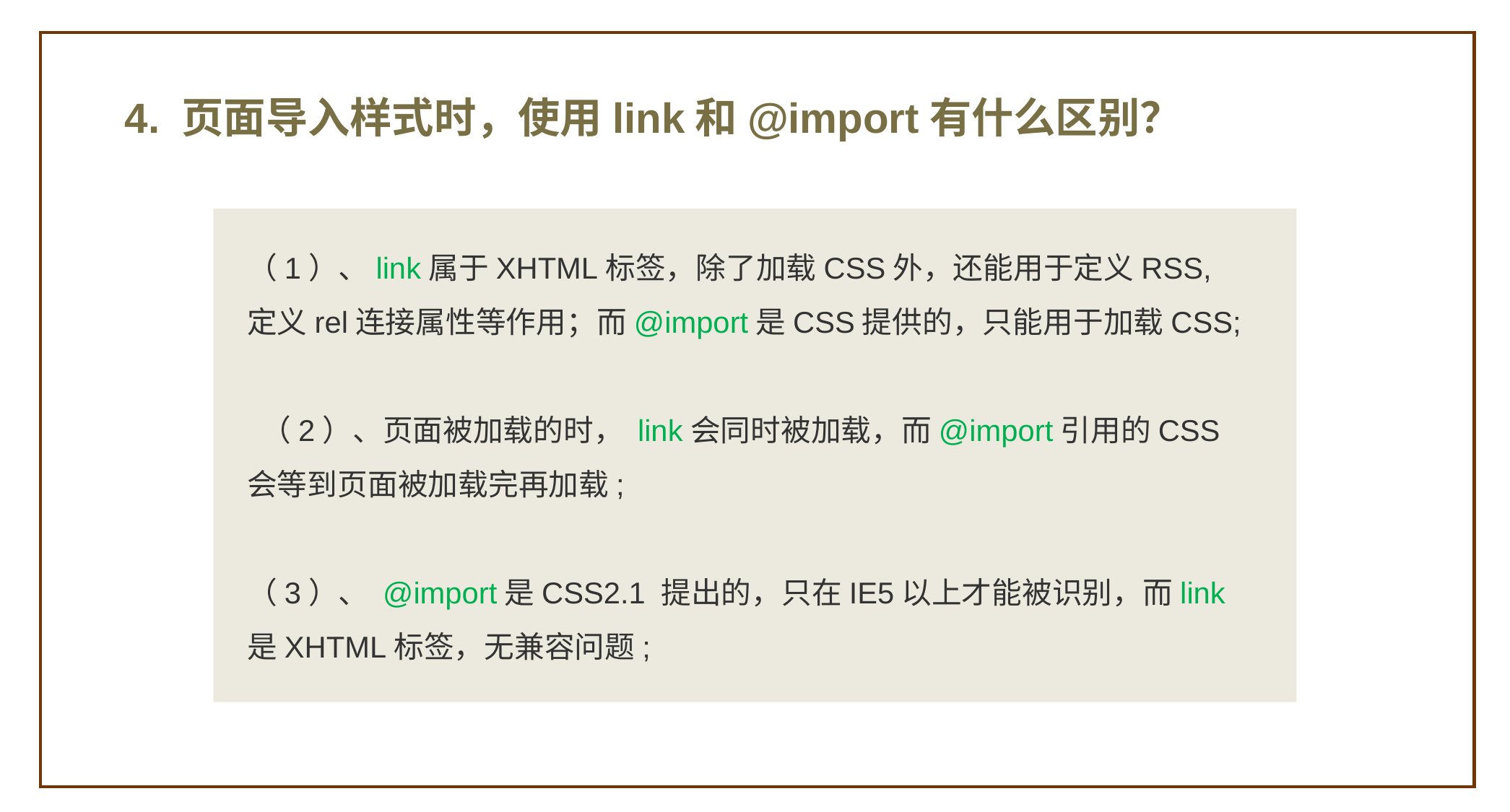

4. 页面导入样式时，使用link和@import有什么区别？

（1）、link属于XHTML标签，除了加载CSS外，还能用于定义RSS, 定义rel连接属性等作用；而@import是CSS提供的，只能用于加载CSS;

 （2）、页面被加载的时， link会同时被加载，而@import引用的CSS会等到页面被加载完再加载;

（3）、 @import是CSS2.1 提出的，只在IE5以上才能被识别，而link是XHTML标签，无兼容问题;